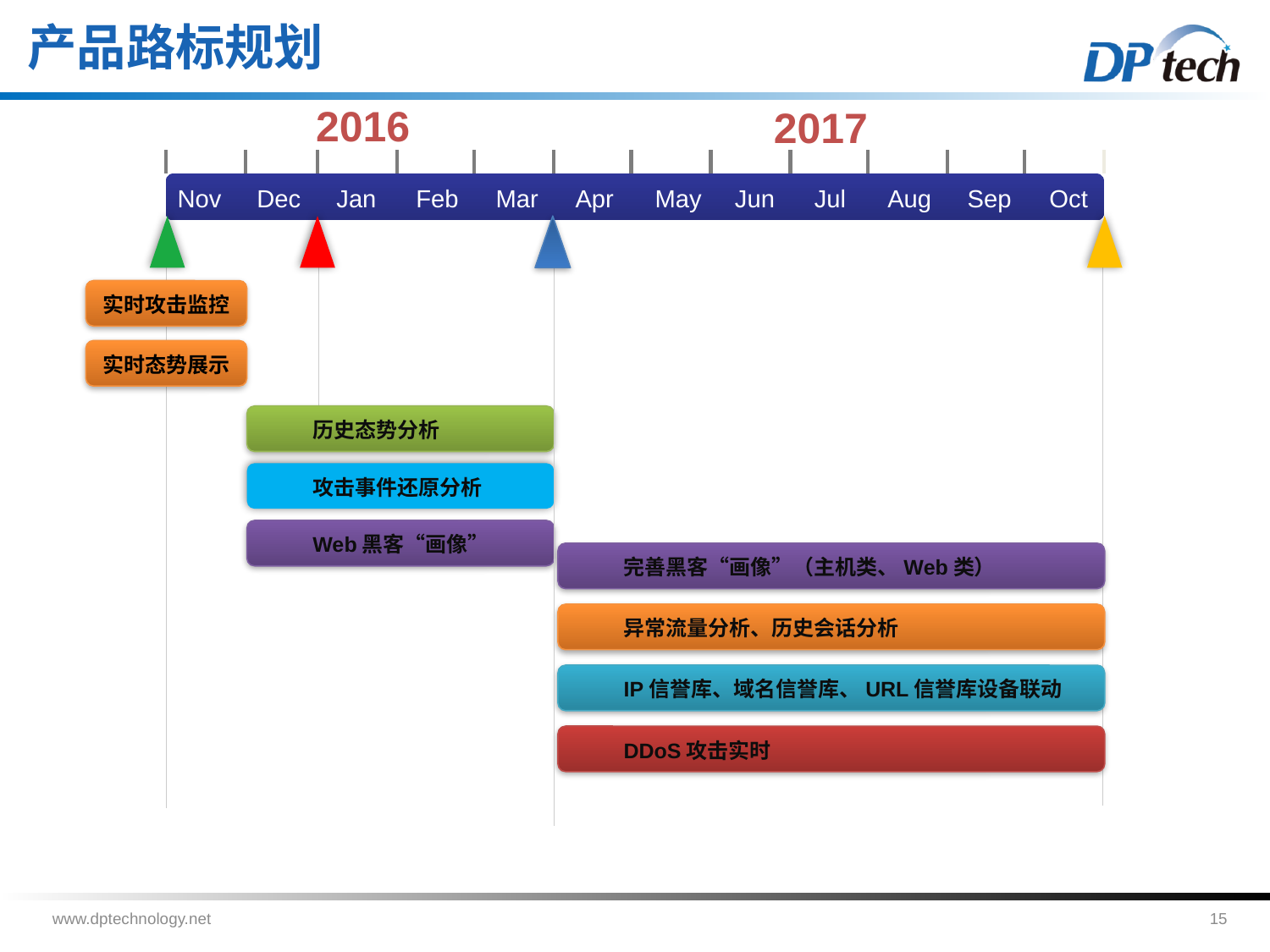

产品路标规划
2016
2017

Nov
Dec
Jan
Feb
Mar
Apr
May
Jun
Jul
Aug
Sep
Oct

实时攻击监控
实时态势展示
历史态势分析
攻击事件还原分析
Web黑客“画像”
完善黑客“画像”（主机类、Web类）
异常流量分析、历史会话分析
IP信誉库、域名信誉库、URL信誉库设备联动
DDoS攻击实时
www.dptechnology.net
15